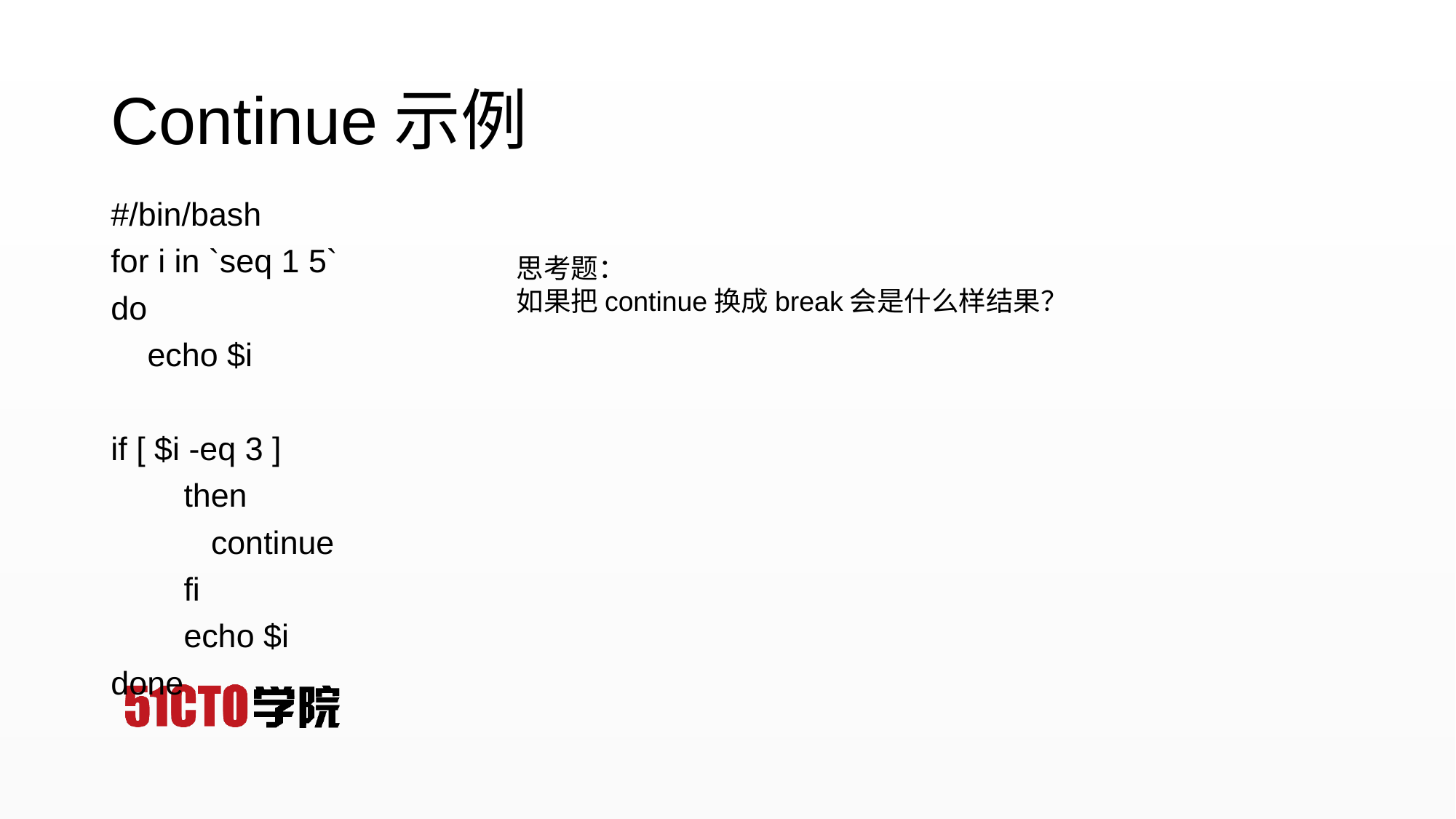

# Continue示例
#/bin/bash
for i in `seq 1 5`
do
    echo $i

if [ $i -eq 3 ]
        then
           continue
        fi
        echo $i
done
思考题：
如果把continue换成break会是什么样结果？